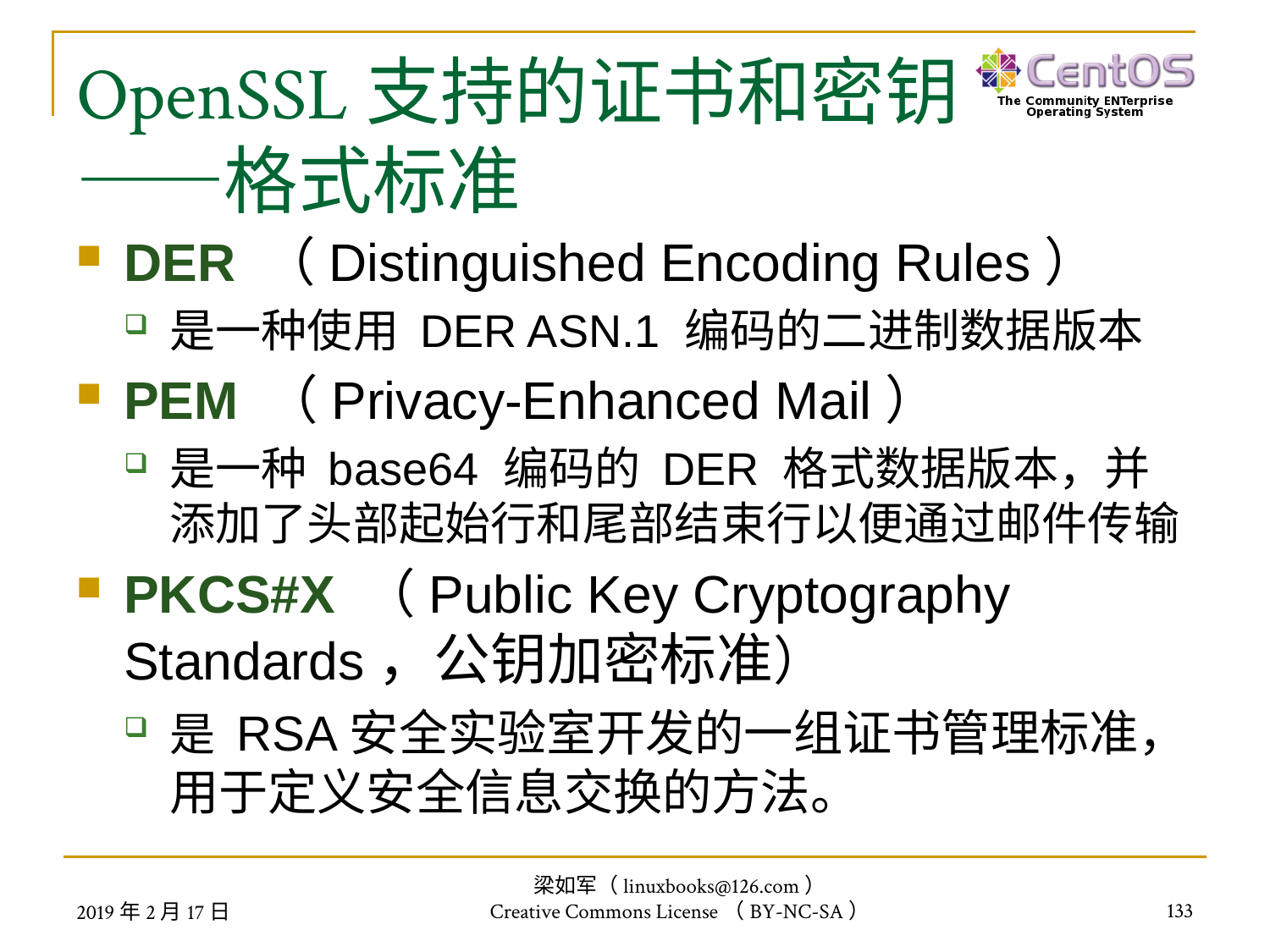

# OpenSSL支持的证书和密钥 ——格式标准
DER （Distinguished Encoding Rules）
是一种使用 DER ASN.1 编码的二进制数据版本
PEM （Privacy-Enhanced Mail）
是一种 base64 编码的 DER 格式数据版本，并添加了头部起始行和尾部结束行以便通过邮件传输
PKCS#X （Public Key Cryptography Standards，公钥加密标准）
是 RSA安全实验室开发的一组证书管理标准，用于定义安全信息交换的方法。

梁如军（linuxbooks@126.com）
Creative Commons License（BY-NC-SA）
2019年2月17日
133